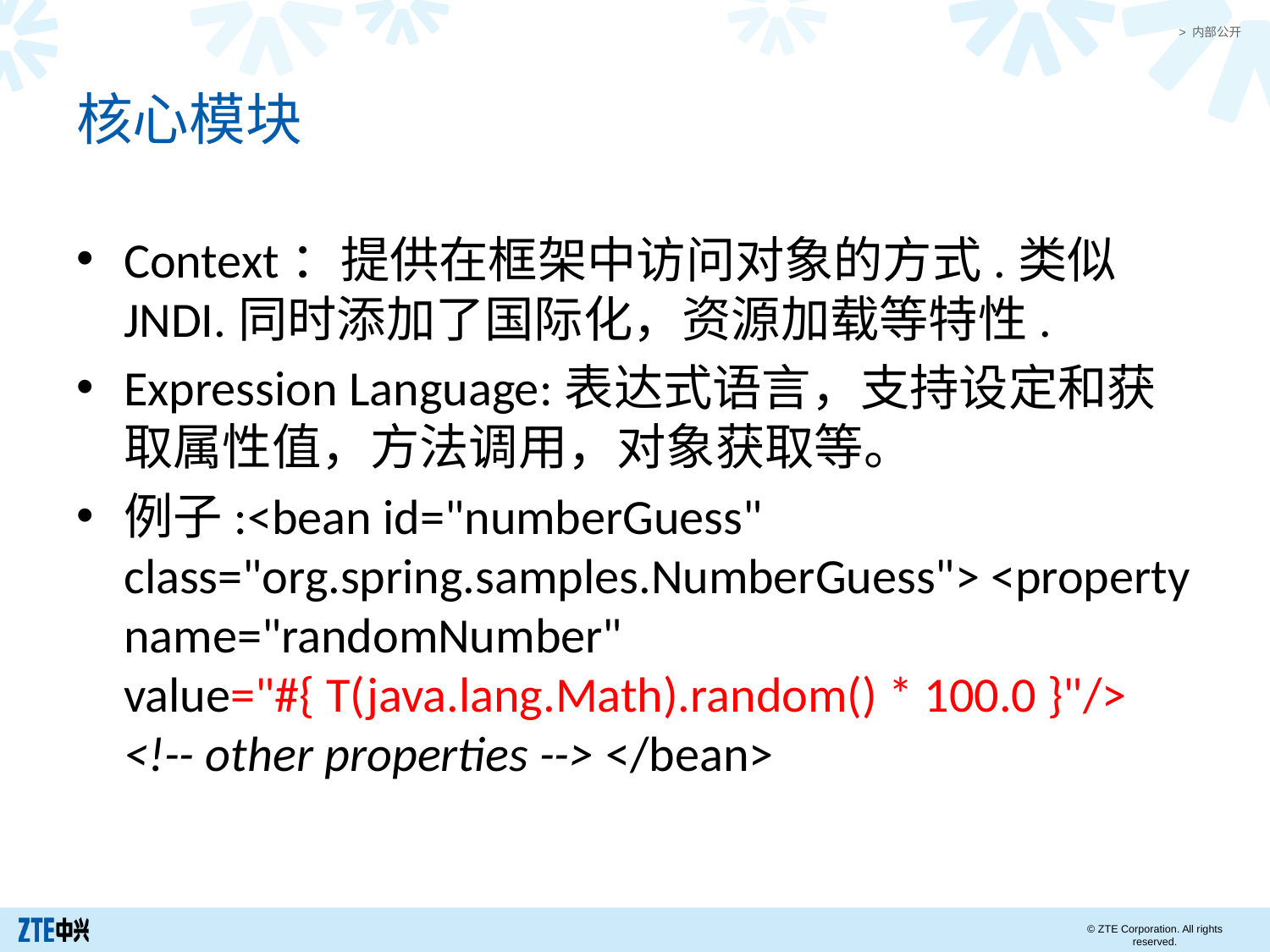

# 核心模块
Context：提供在框架中访问对象的方式.类似JNDI.同时添加了国际化，资源加载等特性.
Expression Language:表达式语言，支持设定和获取属性值，方法调用，对象获取等。
例子:<bean id="numberGuess" class="org.spring.samples.NumberGuess"> <property name="randomNumber" value="#{ T(java.lang.Math).random() * 100.0 }"/> <!-- other properties --> </bean>